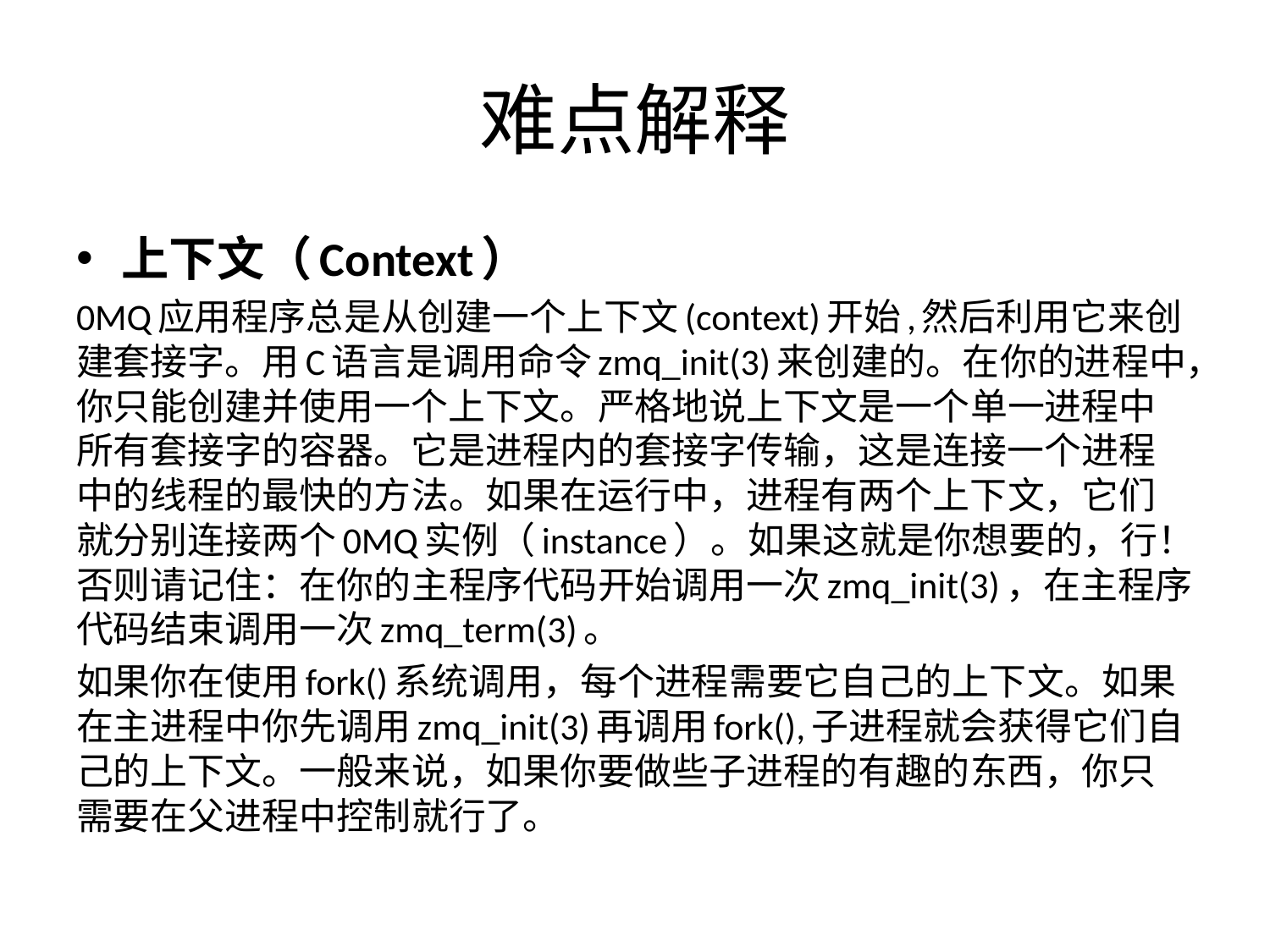

# 难点解释
上下文（Context）
0MQ应用程序总是从创建一个上下文(context)开始,然后利用它来创建套接字。用C语言是调用命令zmq_init(3)来创建的。在你的进程中，你只能创建并使用一个上下文。严格地说上下文是一个单一进程中所有套接字的容器。它是进程内的套接字传输，这是连接一个进程中的线程的最快的方法。如果在运行中，进程有两个上下文，它们就分别连接两个0MQ实例（instance）。如果这就是你想要的，行！否则请记住：在你的主程序代码开始调用一次zmq_init(3)，在主程序代码结束调用一次zmq_term(3)。
如果你在使用fork()系统调用，每个进程需要它自己的上下文。如果在主进程中你先调用zmq_init(3)再调用fork(),子进程就会获得它们自己的上下文。一般来说，如果你要做些子进程的有趣的东西，你只需要在父进程中控制就行了。